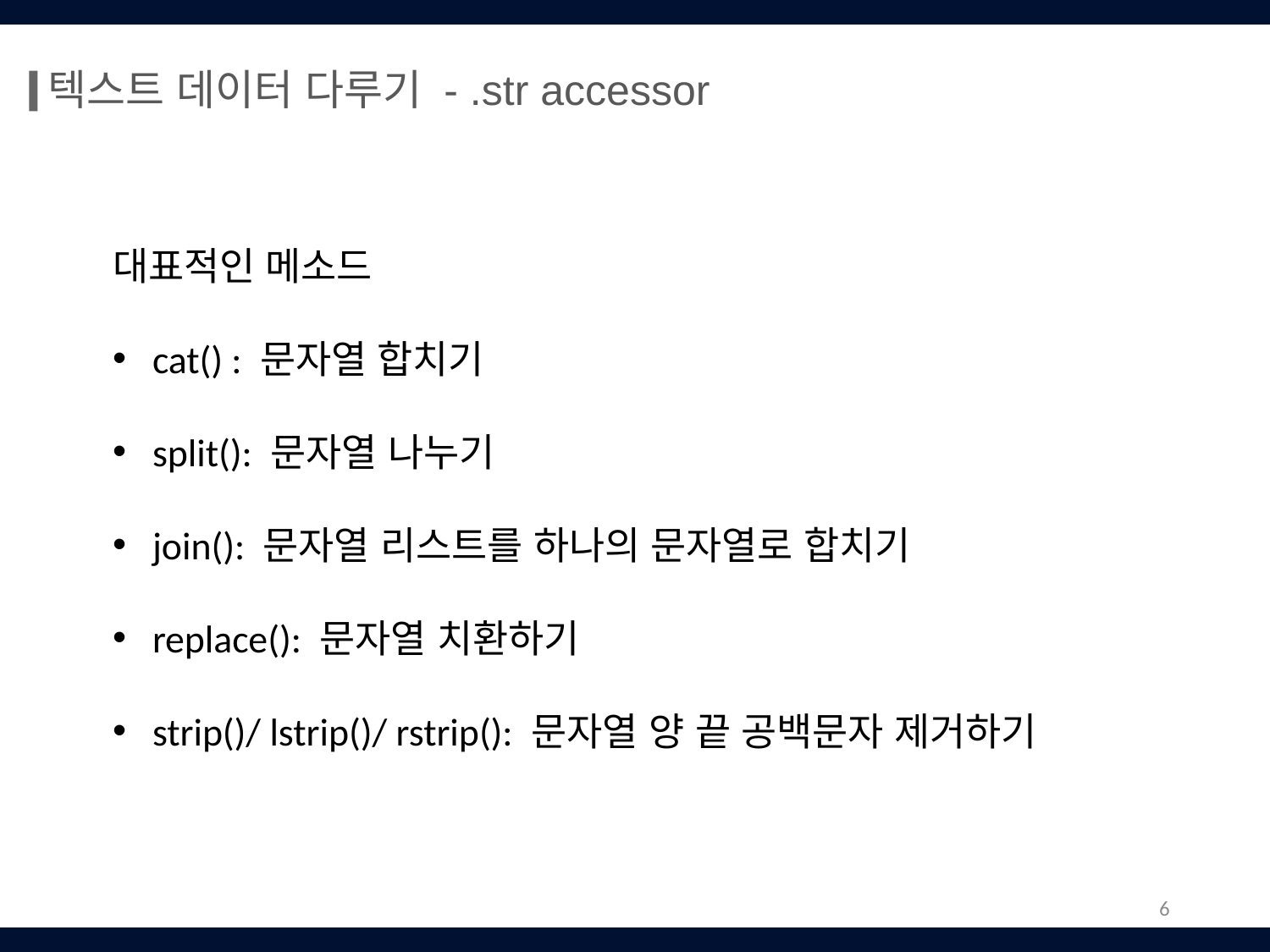

텍스트 데이터 다루기 - .str accessor
대표적인 메소드
cat() : 문자열 합치기
split(): 문자열 나누기
join(): 문자열 리스트를 하나의 문자열로 합치기
replace(): 문자열 치환하기
strip()/ lstrip()/ rstrip(): 문자열 양 끝 공백문자 제거하기
6